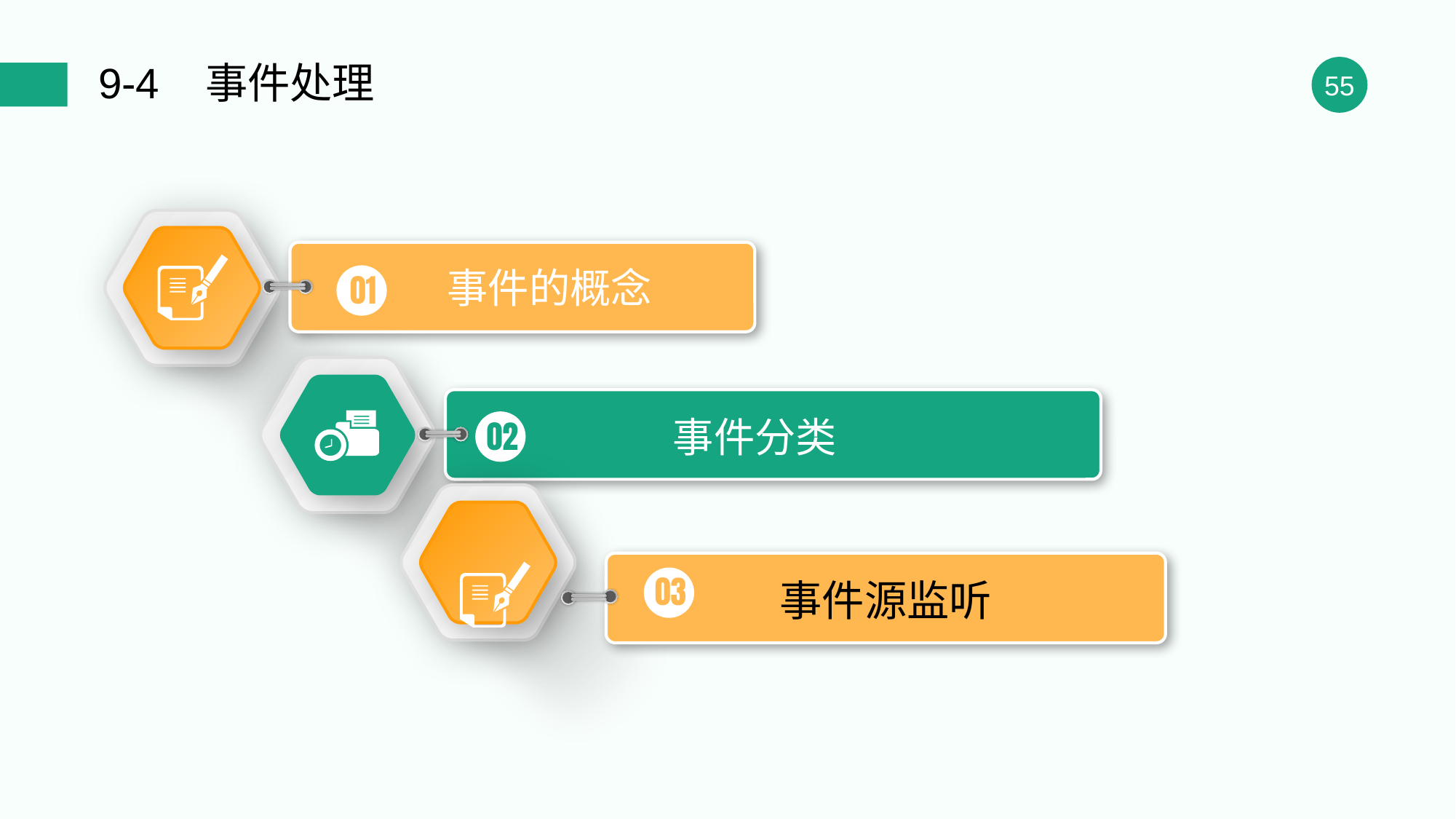

9-4   事件处理

事件的概念

01

事件分类

02

构造方法的调用

03
事件源监听